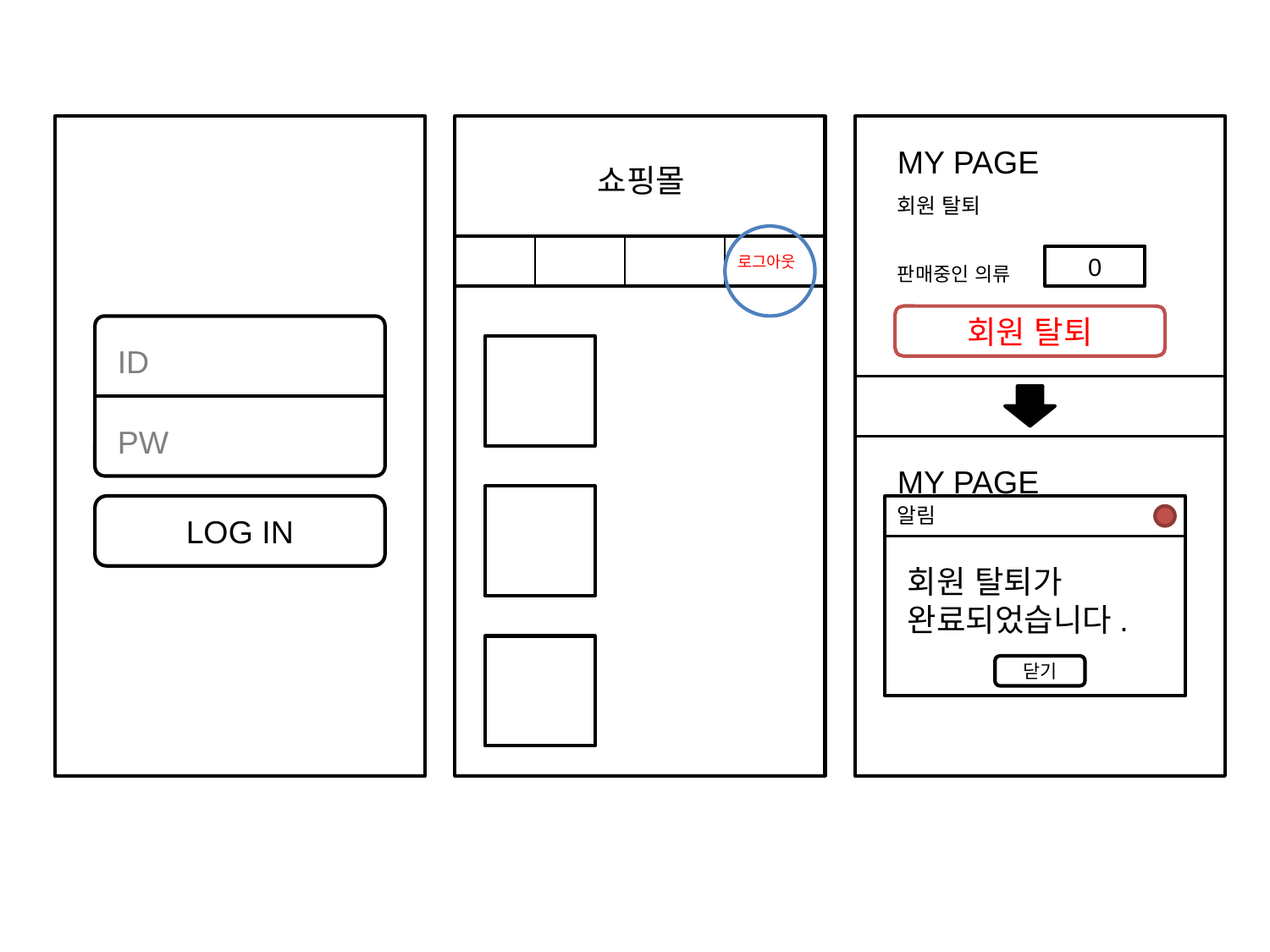

ID
PW
LOG IN

MY PAGE
0
판매중인 의류
회원 탈퇴

MY PAGE

알림

회원 탈퇴가
완료되었습니다.
닫기
쇼핑몰
로그아웃

회원 탈퇴